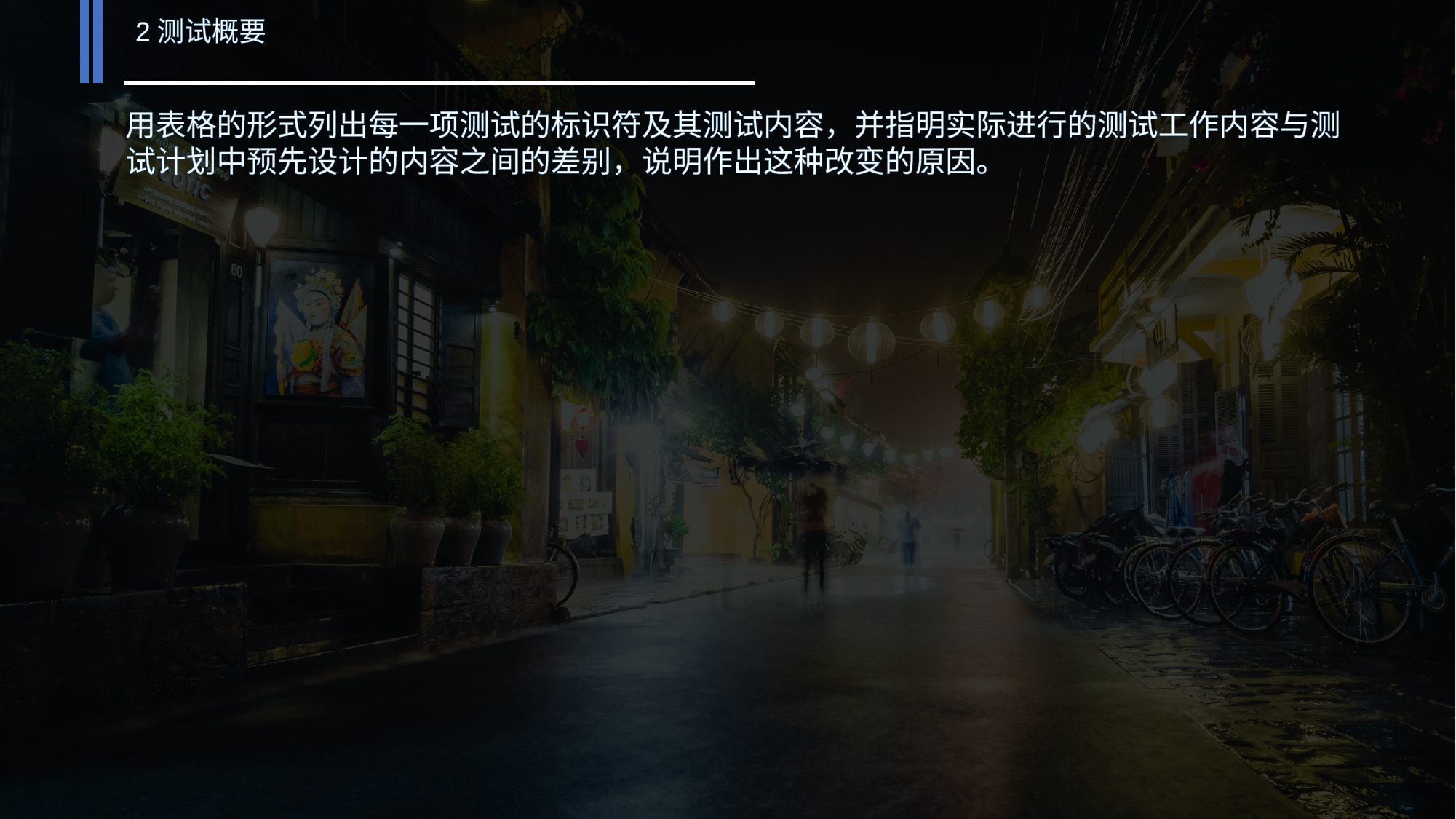

2测试概要
用表格的形式列出每一项测试的标识符及其测试内容，并指明实际进行的测试工作内容与测试计划中预先设计的内容之间的差别，说明作出这种改变的原因。